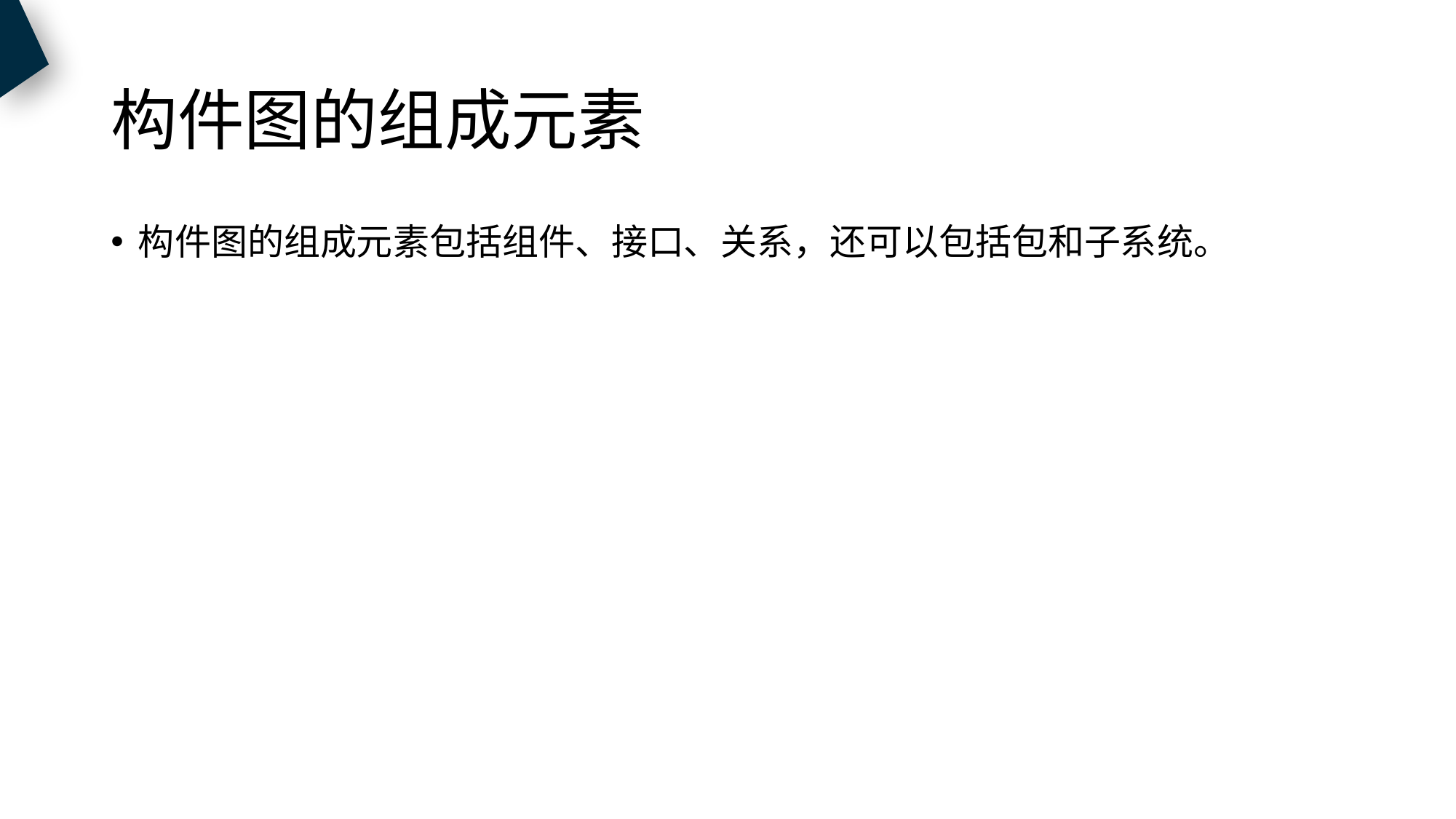

# 构件图的组成元素
构件图的组成元素包括组件、接口、关系，还可以包括包和子系统。